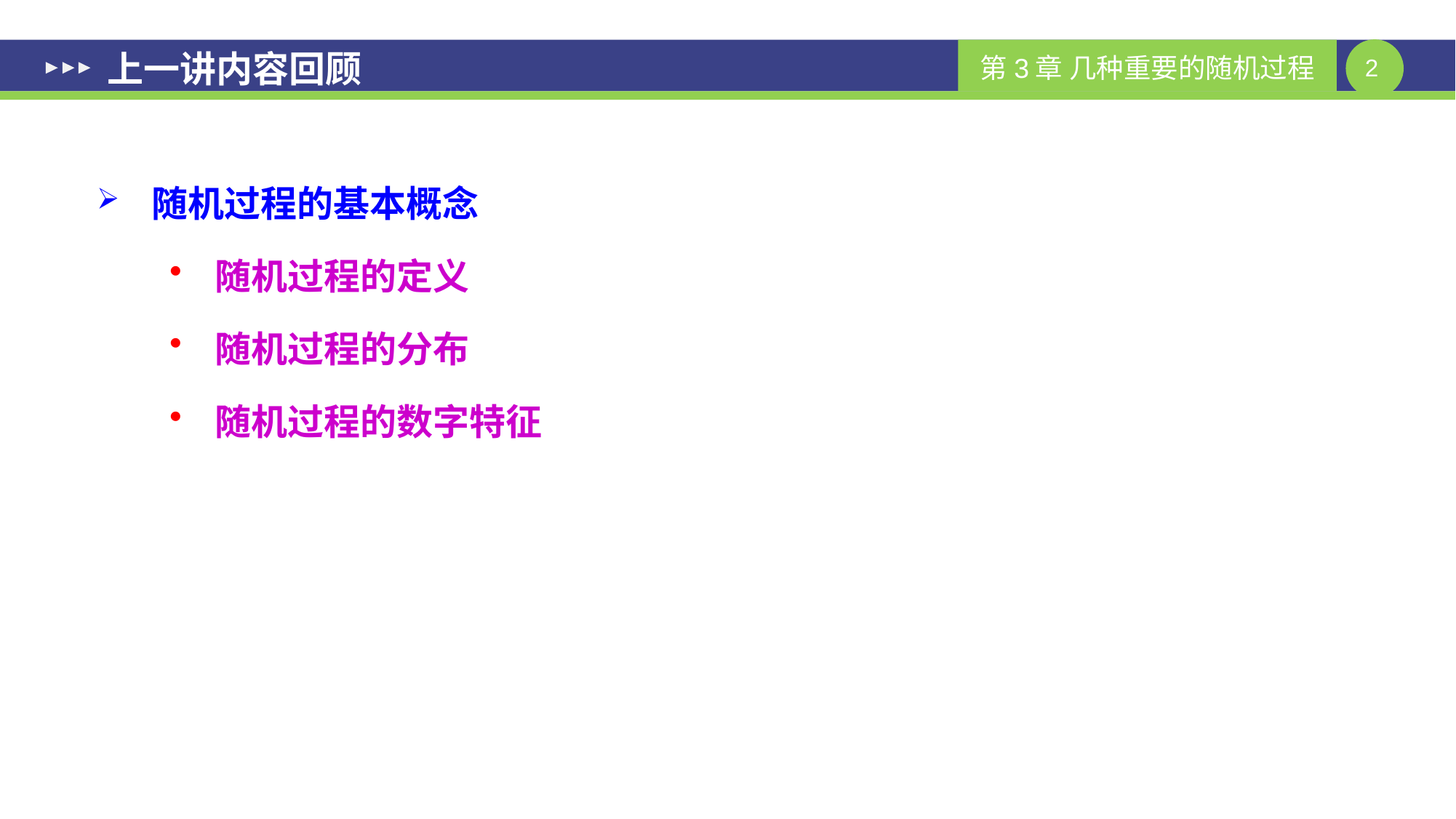

# 上一讲内容回顾
随机过程的基本概念
随机过程的定义
随机过程的分布
随机过程的数字特征